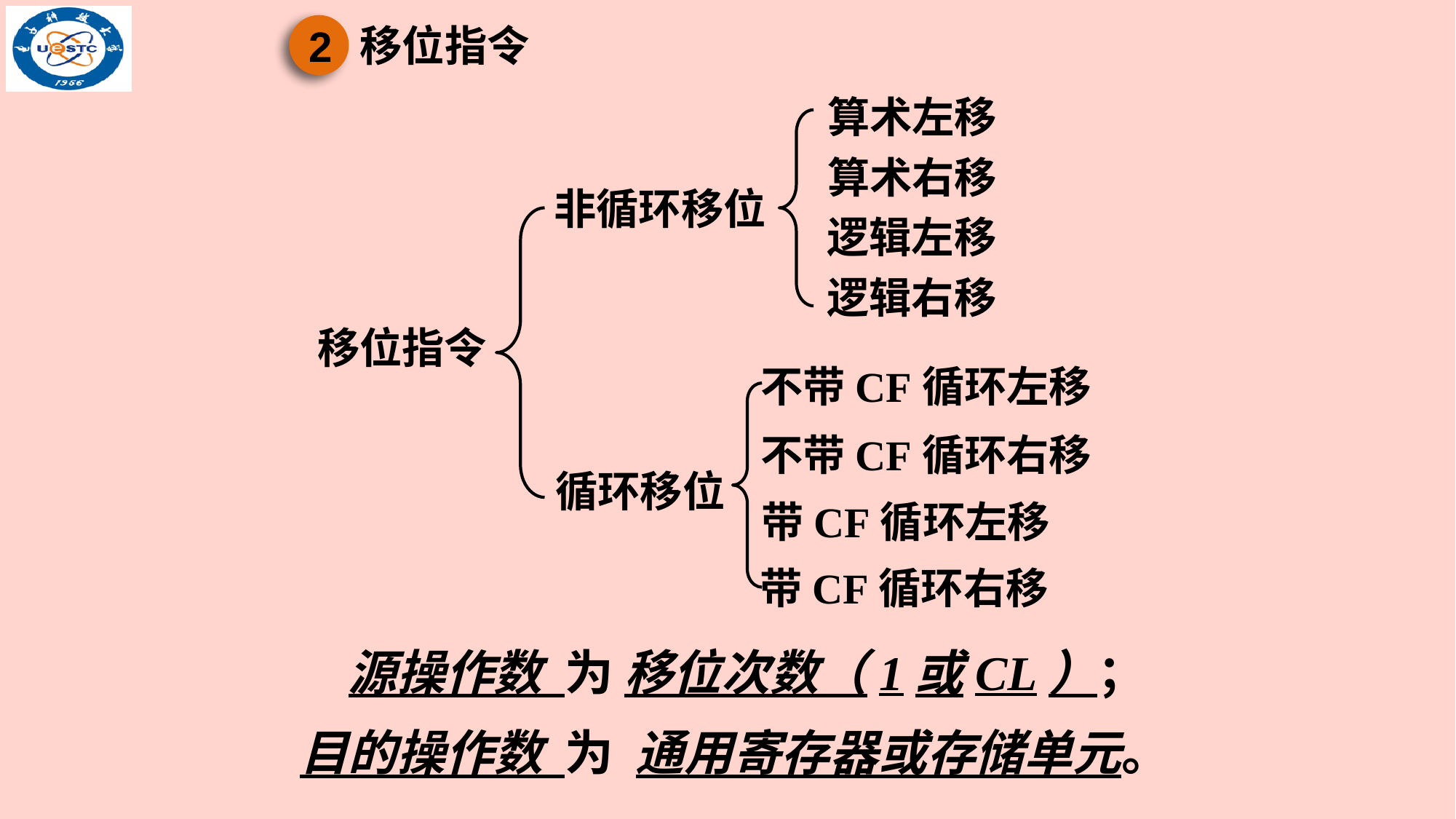

移位指令
2
算术左移

算术右移
非循环移位
逻辑左移

逻辑右移
移位指令
不带CF循环左移

循环移位
带CF循环右移
不带CF循环右移
带CF循环左移
源操作数  为 移位次数（1或CL）；
目的操作数  为  通用寄存器或存储单元。